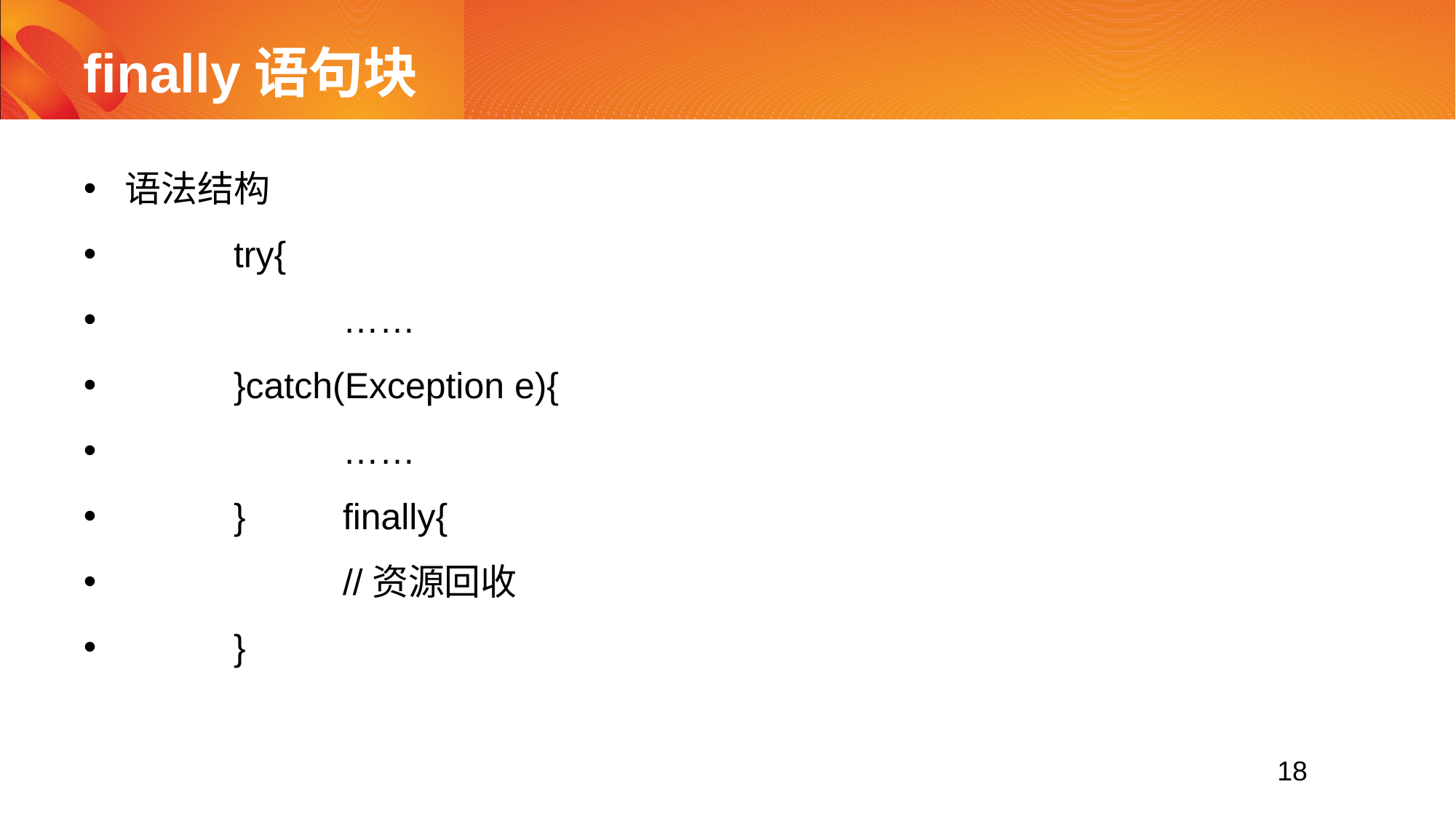

# finally语句块
语法结构
	try{
		……
	}catch(Exception e){
		……
	}	finally{
		//资源回收
	}